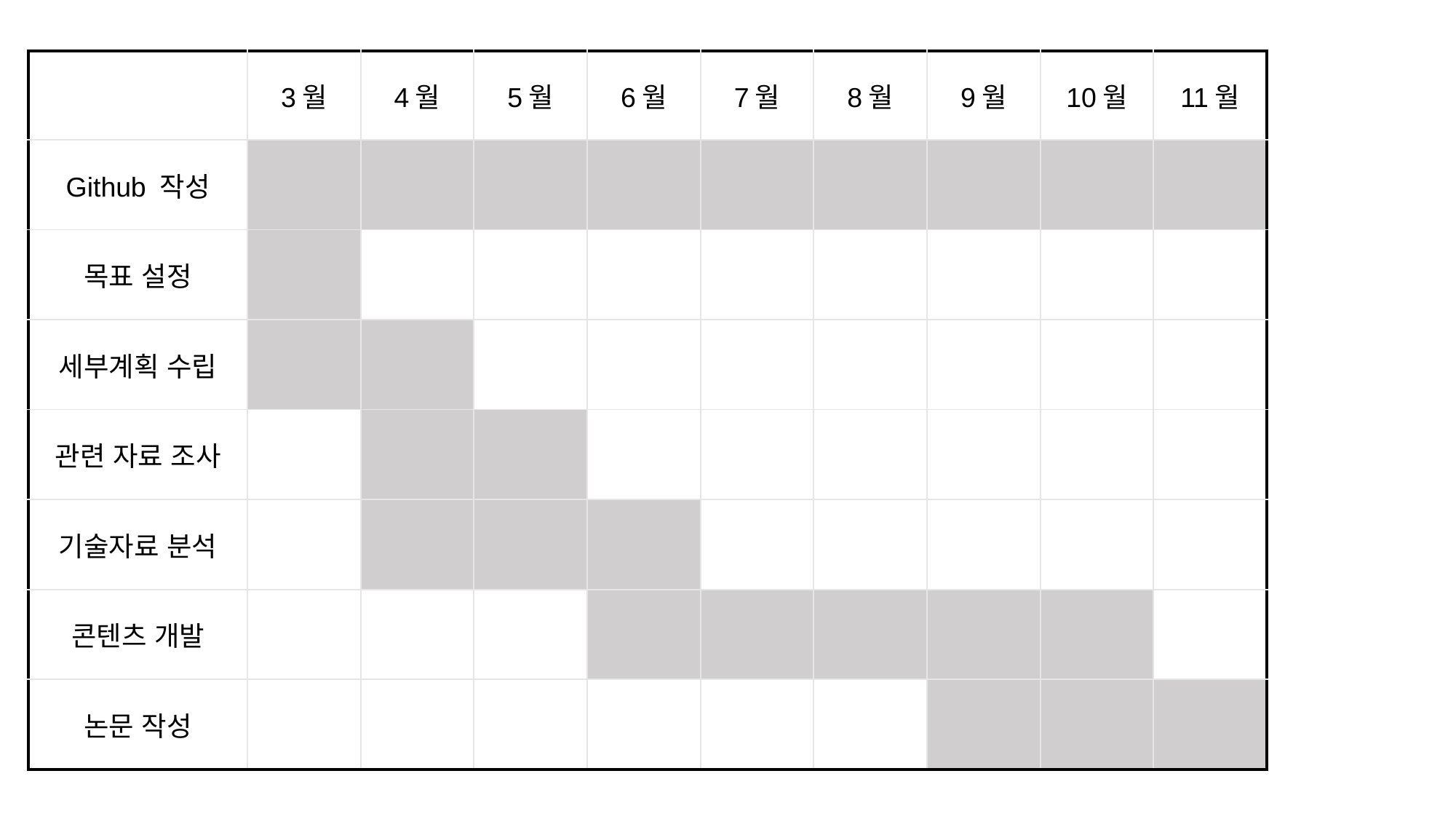

|  | 3월 | 4월 | 5월 | 6월 | 7월 | 8월 | 9월 | 10월 | 11월 |
| --- | --- | --- | --- | --- | --- | --- | --- | --- | --- |
| Github 작성 |  |  |  |  |  |  |  |  |  |
| 목표 설정 |  |  |  |  |  |  |  |  |  |
| 세부계획 수립 |  |  |  |  |  |  |  |  |  |
| 관련 자료 조사 |  |  |  |  |  |  |  |  |  |
| 기술자료 분석 |  |  |  |  |  |  |  |  |  |
| 콘텐츠 개발 |  |  |  |  |  |  |  |  |  |
| 논문 작성 |  |  |  |  |  |  |  |  |  |